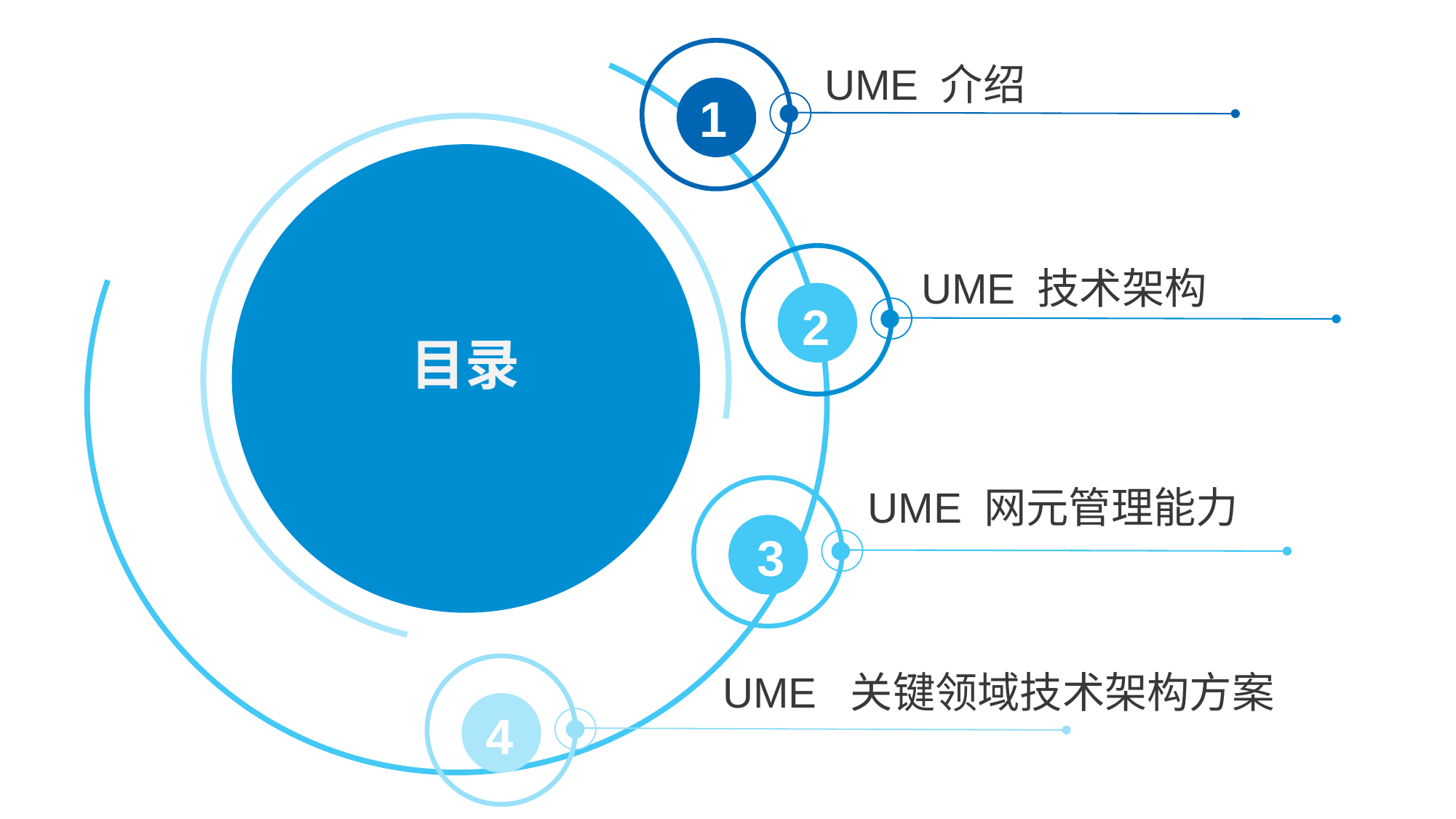

UME 介绍
1

UME 技术架构
2

目录

UME 网元管理能力
3

UME  关键领域技术架构方案
4